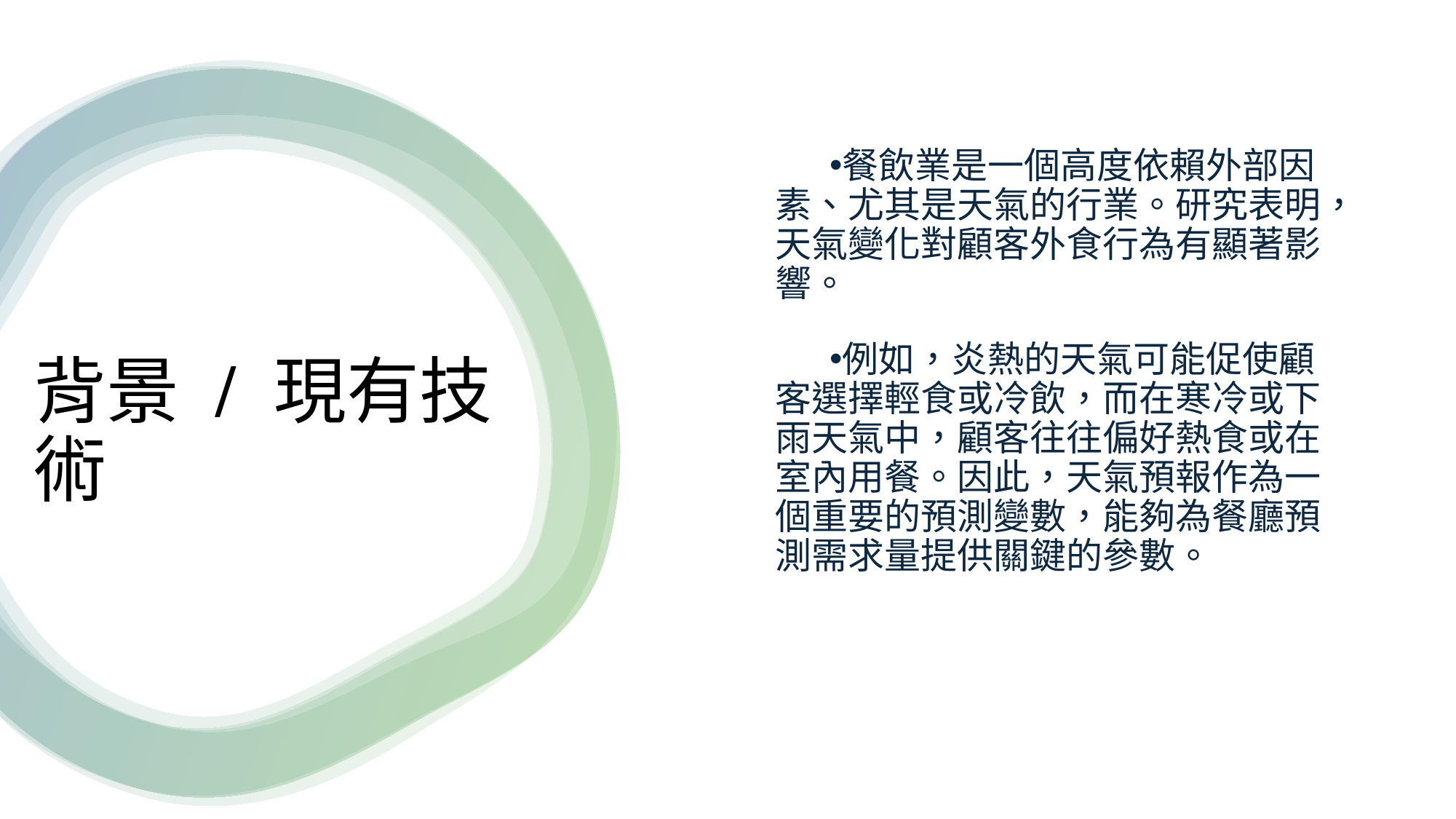

餐飲業是一個高度依賴外部因素、尤其是天氣的行業。研究表明，天氣變化對顧客外食行為有顯著影響。
例如，炎熱的天氣可能促使顧客選擇輕食或冷飲，而在寒冷或下雨天氣中，顧客往往偏好熱食或在室內用餐。因此，天氣預報作為一個重要的預測變數，能夠為餐廳預測需求量提供關鍵的參數。

# 背景 / 現有技術